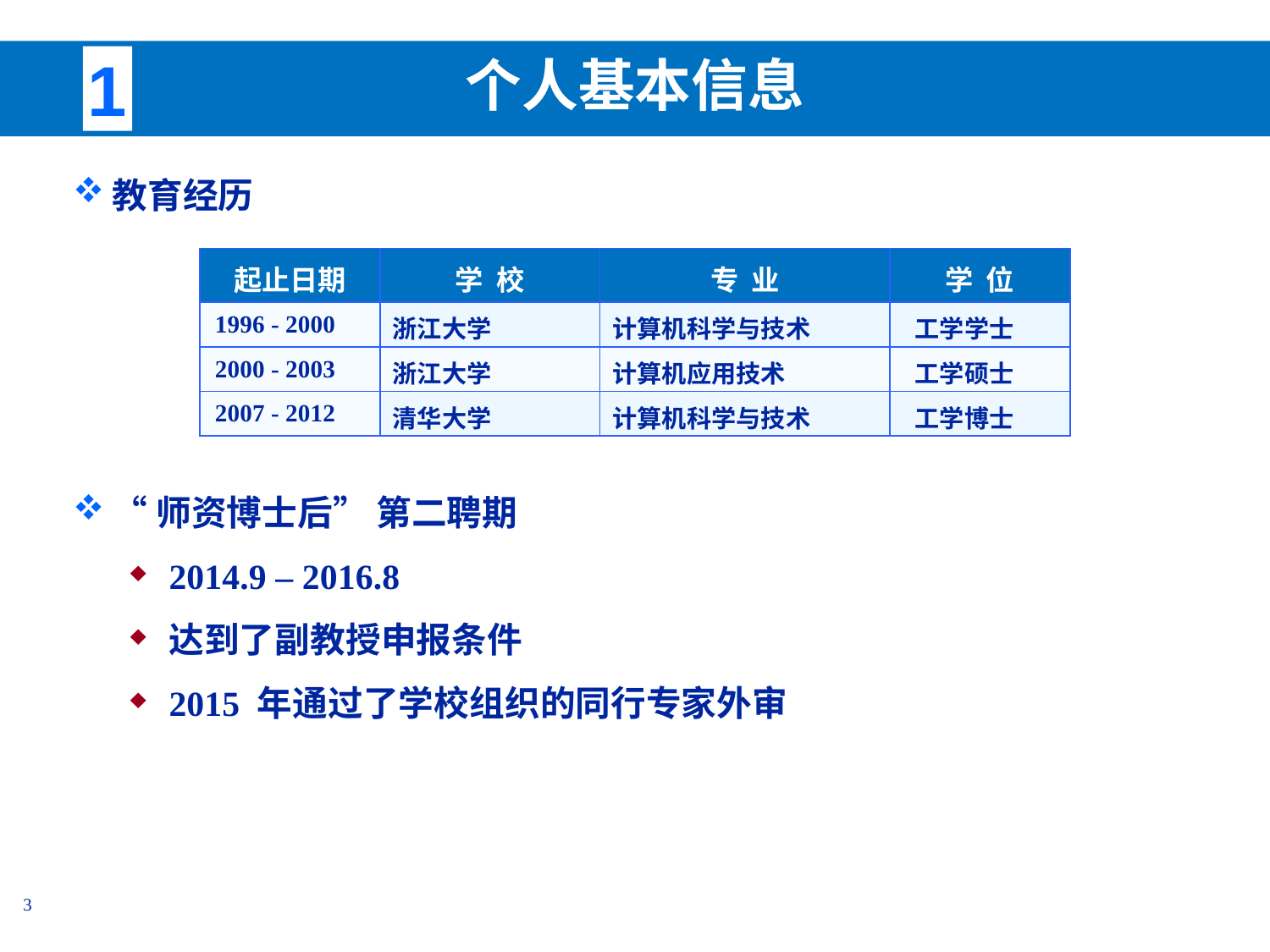

# 个人基本信息
1
教育经历

“师资博士后” 第二聘期
2014.9 – 2016.8
达到了副教授申报条件
2015 年通过了学校组织的同行专家外审
| 起止日期 | 学 校 | 专 业 | 学 位 |
| --- | --- | --- | --- |
| 1996 - 2000 | 浙江大学 | 计算机科学与技术 | 工学学士 |
| 2000 - 2003 | 浙江大学 | 计算机应用技术 | 工学硕士 |
| 2007 - 2012 | 清华大学 | 计算机科学与技术 | 工学博士 |